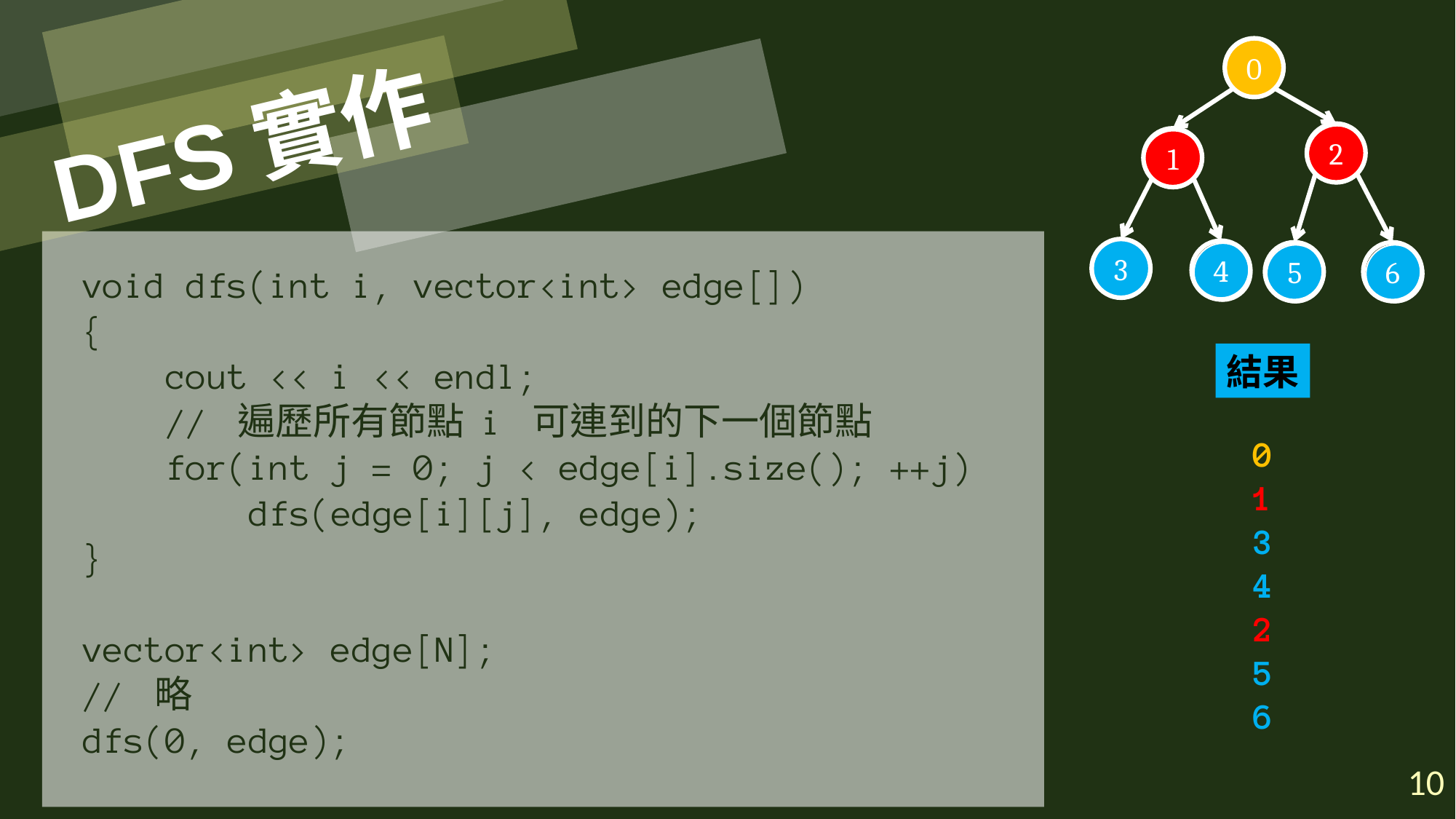

0

# DFS實作

2

1

3

4
5
6

void dfs(int i, vector<int> edge[])
{
    cout << i << endl;
    // 遍歷所有節點 i 可連到的下一個節點
    for(int j = 0; j < edge[i].size(); ++j)
        dfs(edge[i][j], edge);
}

vector<int> edge[N];
// 略
dfs(0, edge);
結果
0
1
3
4
2
5
6
10